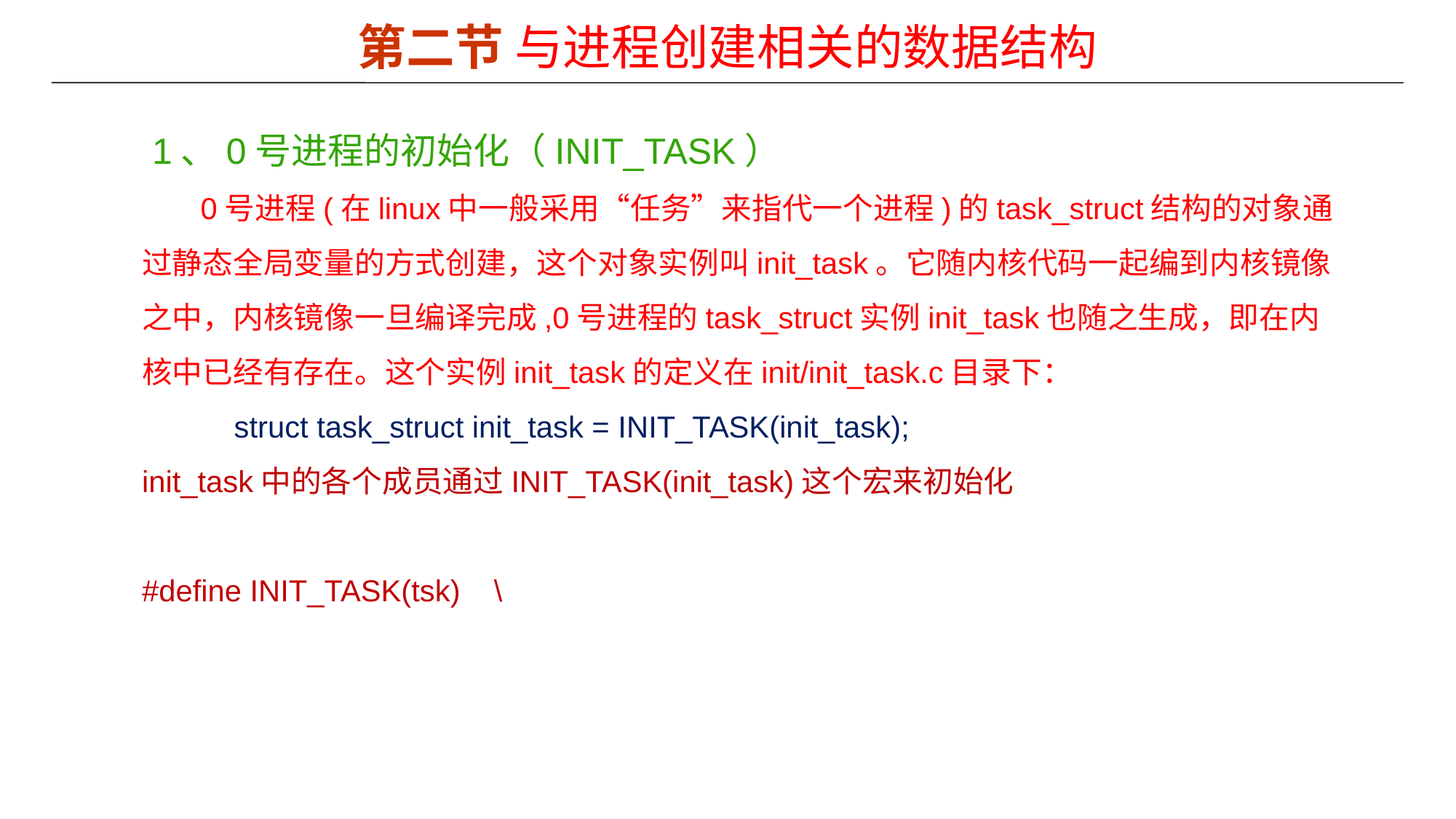

第二节 与进程创建相关的数据结构

 1、0号进程的初始化（INIT_TASK）
       0号进程(在linux中一般采用“任务”来指代一个进程)的task_struct结构的对象通过静态全局变量的方式创建，这个对象实例叫init_task。它随内核代码一起编到内核镜像之中，内核镜像一旦编译完成,0号进程的task_struct实例init_task也随之生成，即在内核中已经有存在。这个实例init_task的定义在init/init_task.c目录下：
           struct task_struct init_task = INIT_TASK(init_task);
init_task中的各个成员通过INIT_TASK(init_task)这个宏来初始化

#define INIT_TASK(tsk)    \